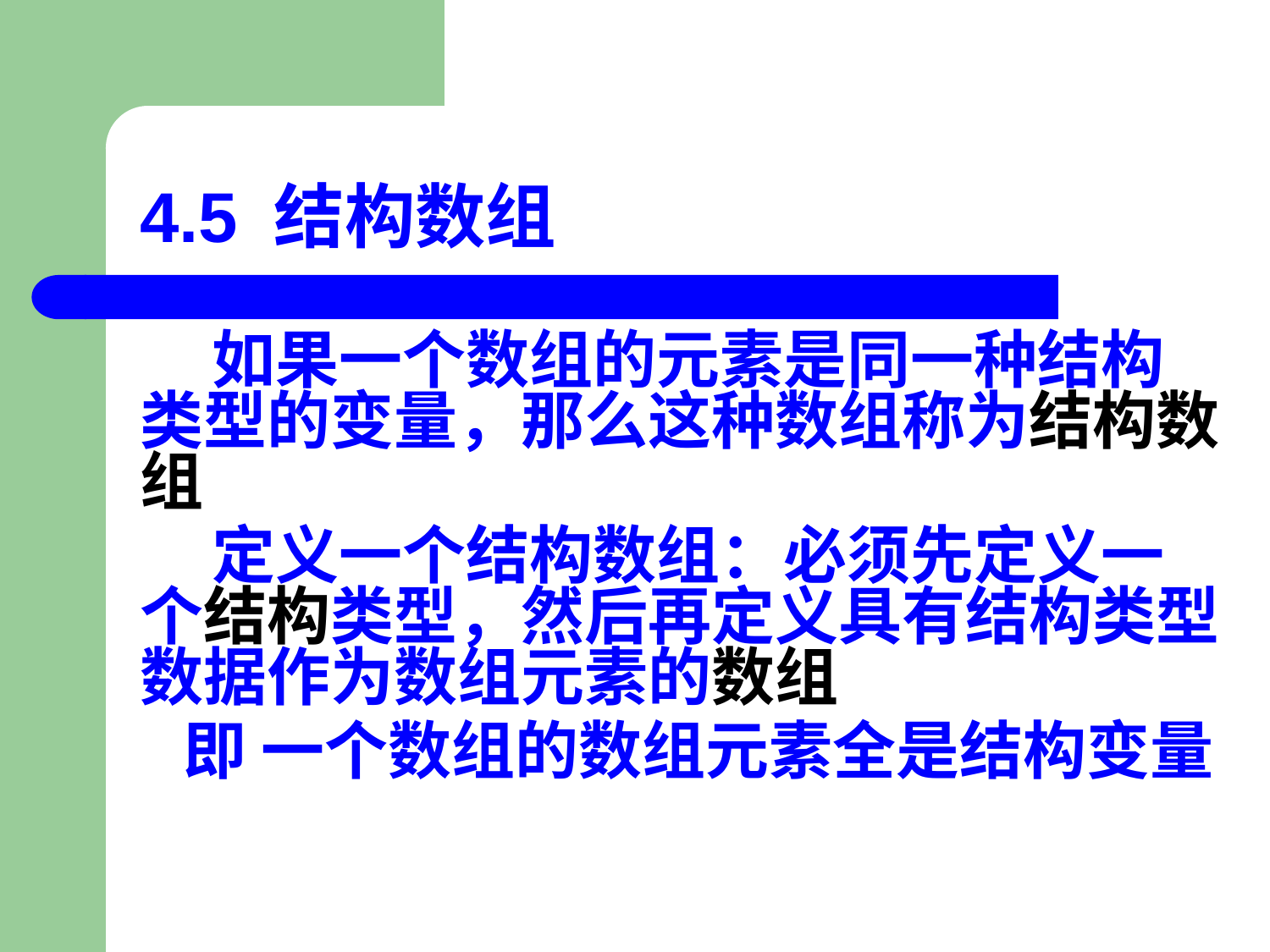

# 4.5 结构数组
    如果一个数组的元素是同一种结构类型的变量，那么这种数组称为结构数组
    定义一个结构数组：必须先定义一个结构类型，然后再定义具有结构类型数据作为数组元素的数组
  即 一个数组的数组元素全是结构变量